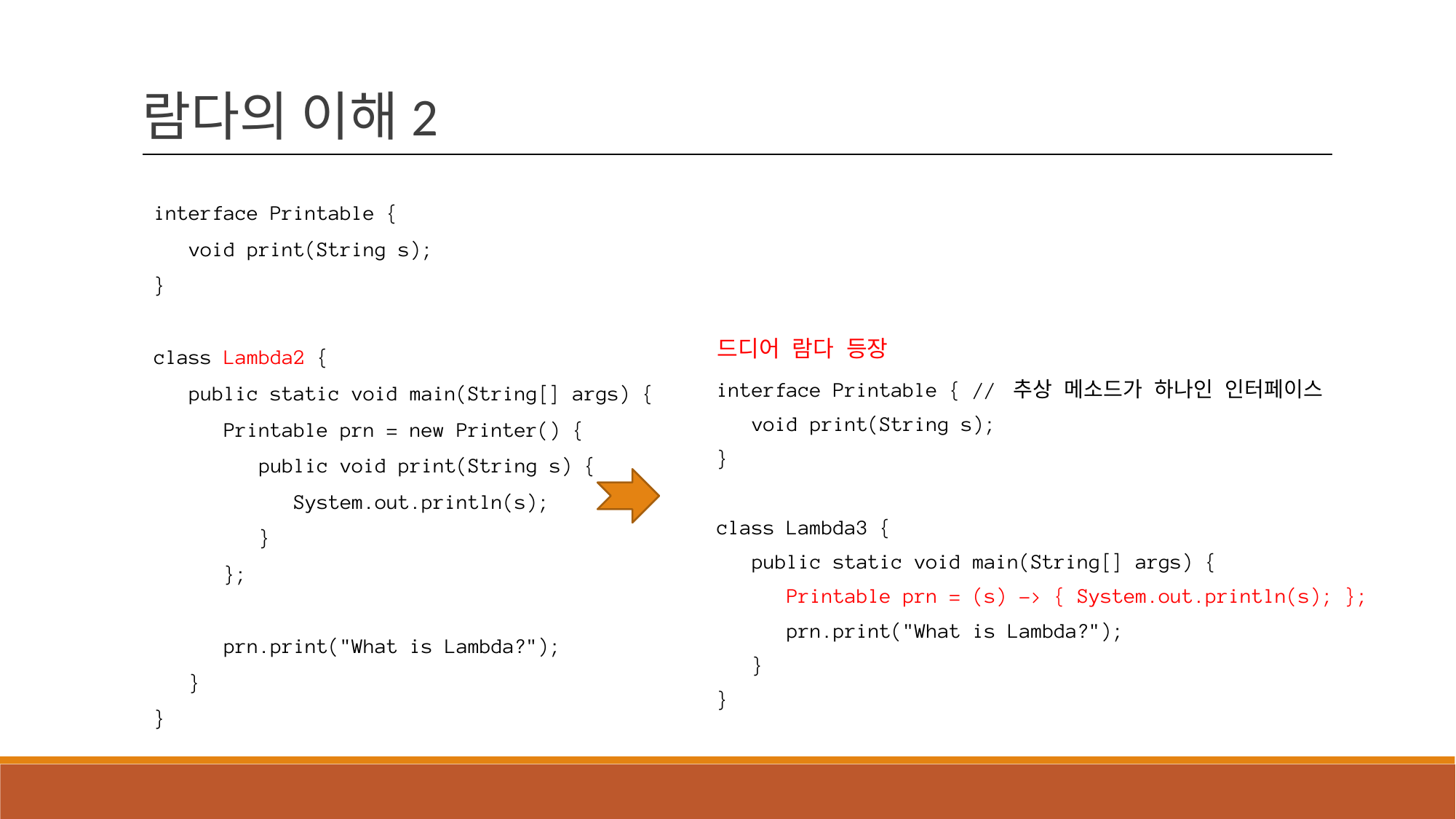

람다의 이해2
interface Printable {
   void print(String s);
}

class Lambda2 {
   public static void main(String[] args) {
      Printable prn = new Printer() {
         public void print(String s) {
            System.out.println(s);
         }
      };

      prn.print("What is Lambda?");
   }
}
드디어 람다 등장
interface Printable { // 추상 메소드가 하나인 인터페이스
   void print(String s);
}

class Lambda3 {
   public static void main(String[] args) {
      Printable prn = (s) -> { System.out.println(s); };
      prn.print("What is Lambda?");
   }
}